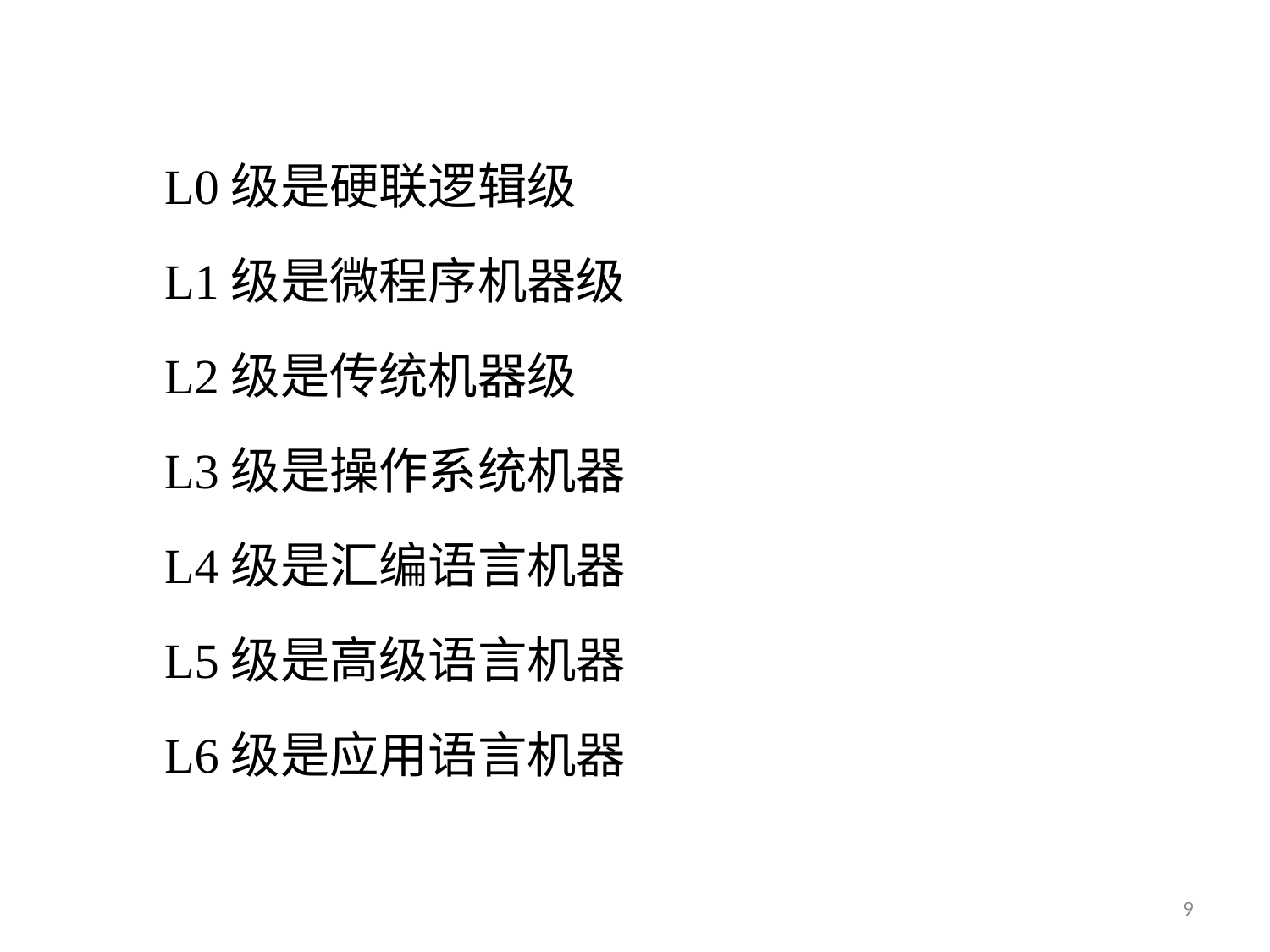

L0级是硬联逻辑级
L1级是微程序机器级
L2级是传统机器级
L3级是操作系统机器
L4级是汇编语言机器
L5级是高级语言机器
L6级是应用语言机器

9